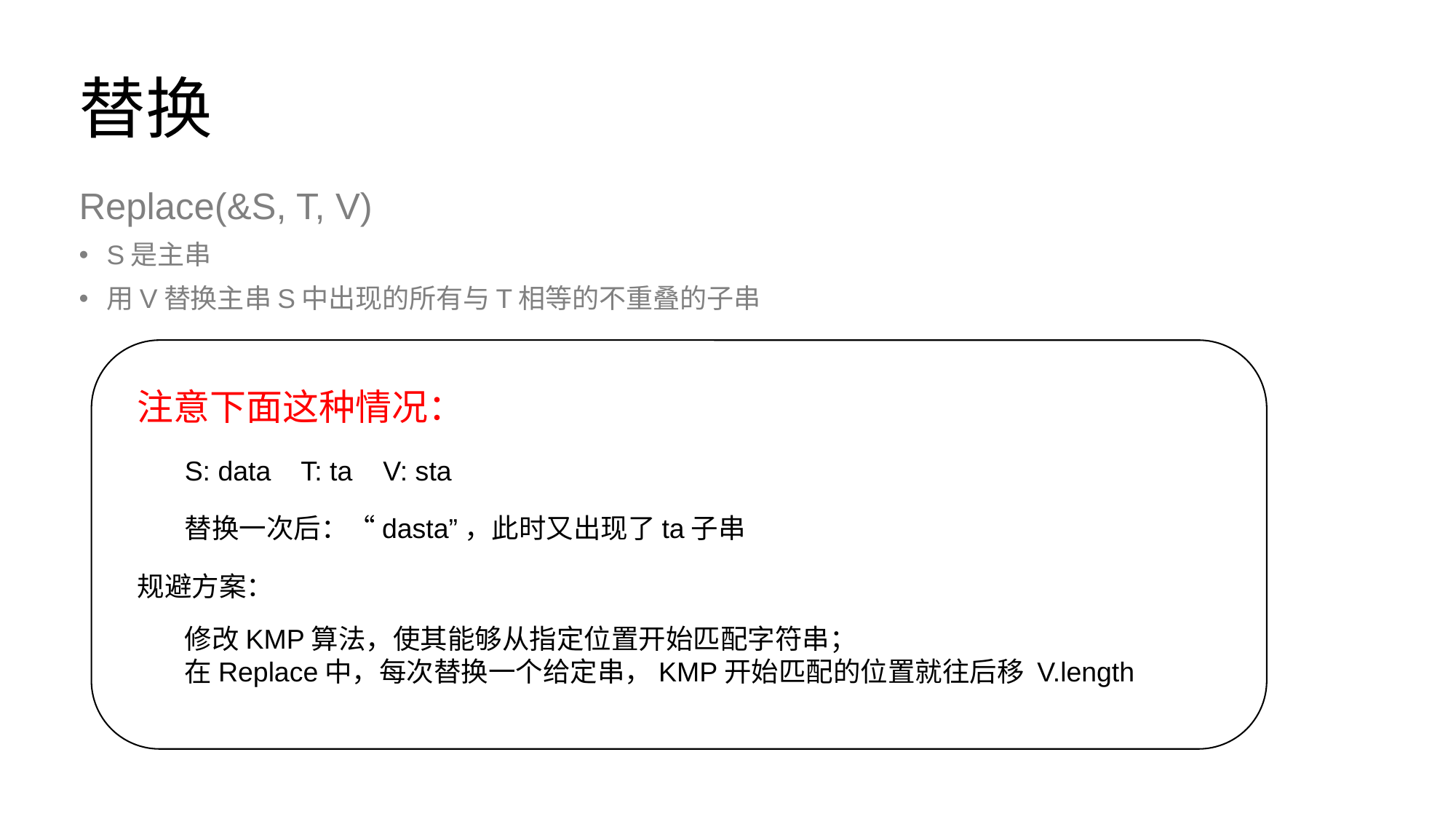

# 替换
Replace(&S, T, V)
S是主串
用V替换主串S中出现的所有与T相等的不重叠的子串

注意下面这种情况：
S: data    T: ta    V: sta

替换一次后：“dasta”，此时又出现了ta子串
规避方案：

修改KMP算法，使其能够从指定位置开始匹配字符串；
在Replace中，每次替换一个给定串，KMP开始匹配的位置就往后移 V.length